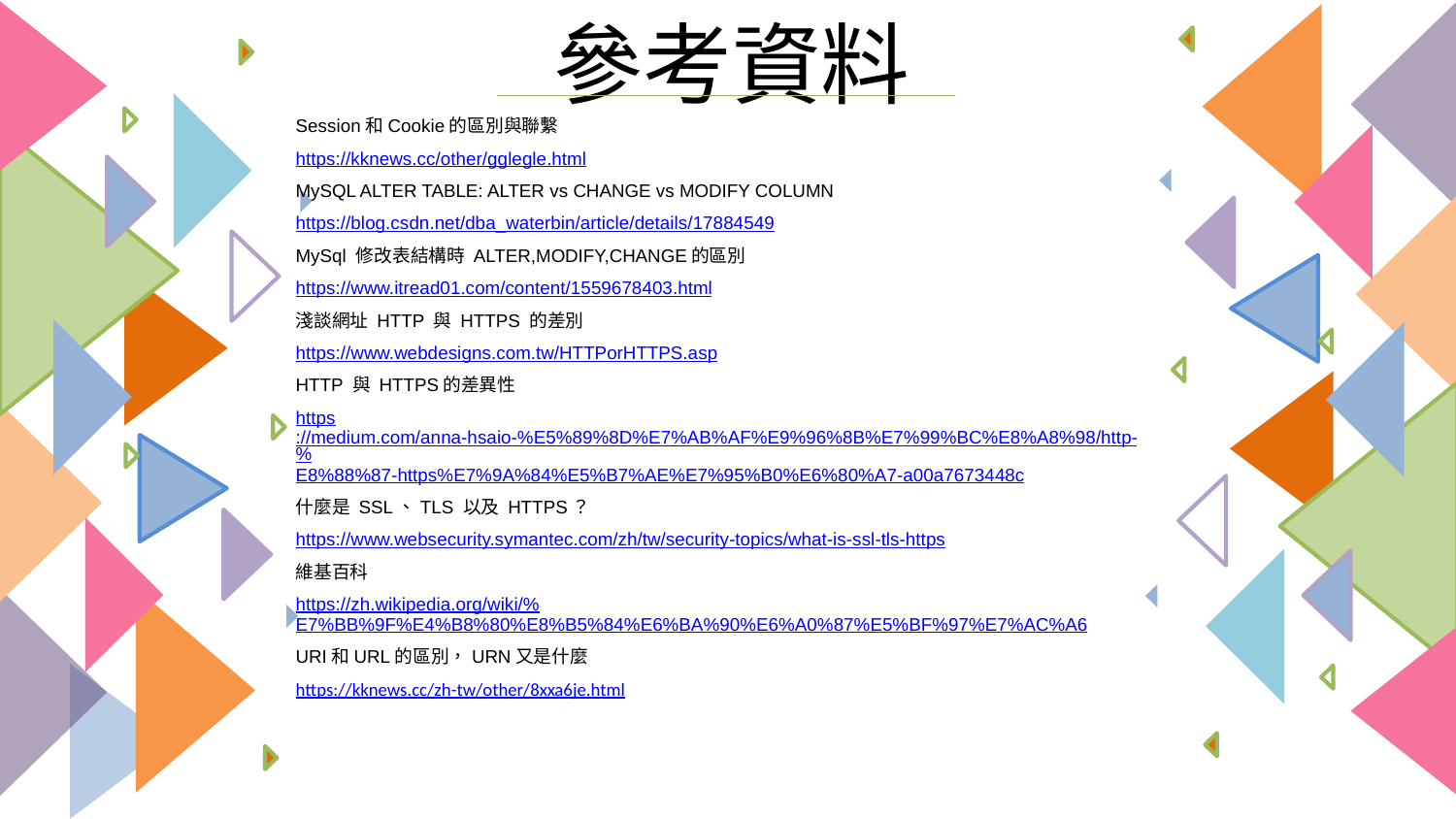

參考資料

Session和Cookie的區別與聯繫
https://kknews.cc/other/gglegle.html
MySQL ALTER TABLE: ALTER vs CHANGE vs MODIFY COLUMN
https://blog.csdn.net/dba_waterbin/article/details/17884549
MySql 修改表結構時 ALTER,MODIFY,CHANGE的區別
https://www.itread01.com/content/1559678403.html
淺談網址 HTTP 與 HTTPS 的差別
https://www.webdesigns.com.tw/HTTPorHTTPS.asp
HTTP 與 HTTPS的差異性
https://medium.com/anna-hsaio-%E5%89%8D%E7%AB%AF%E9%96%8B%E7%99%BC%E8%A8%98/http-%E8%88%87-https%E7%9A%84%E5%B7%AE%E7%95%B0%E6%80%A7-a00a7673448c
什麼是 SSL、TLS 以及 HTTPS？
https://www.websecurity.symantec.com/zh/tw/security-topics/what-is-ssl-tls-https
維基百科
https://zh.wikipedia.org/wiki/%E7%BB%9F%E4%B8%80%E8%B5%84%E6%BA%90%E6%A0%87%E5%BF%97%E7%AC%A6
URI和URL的區別，URN又是什麼
https://kknews.cc/zh-tw/other/8xxa6je.html